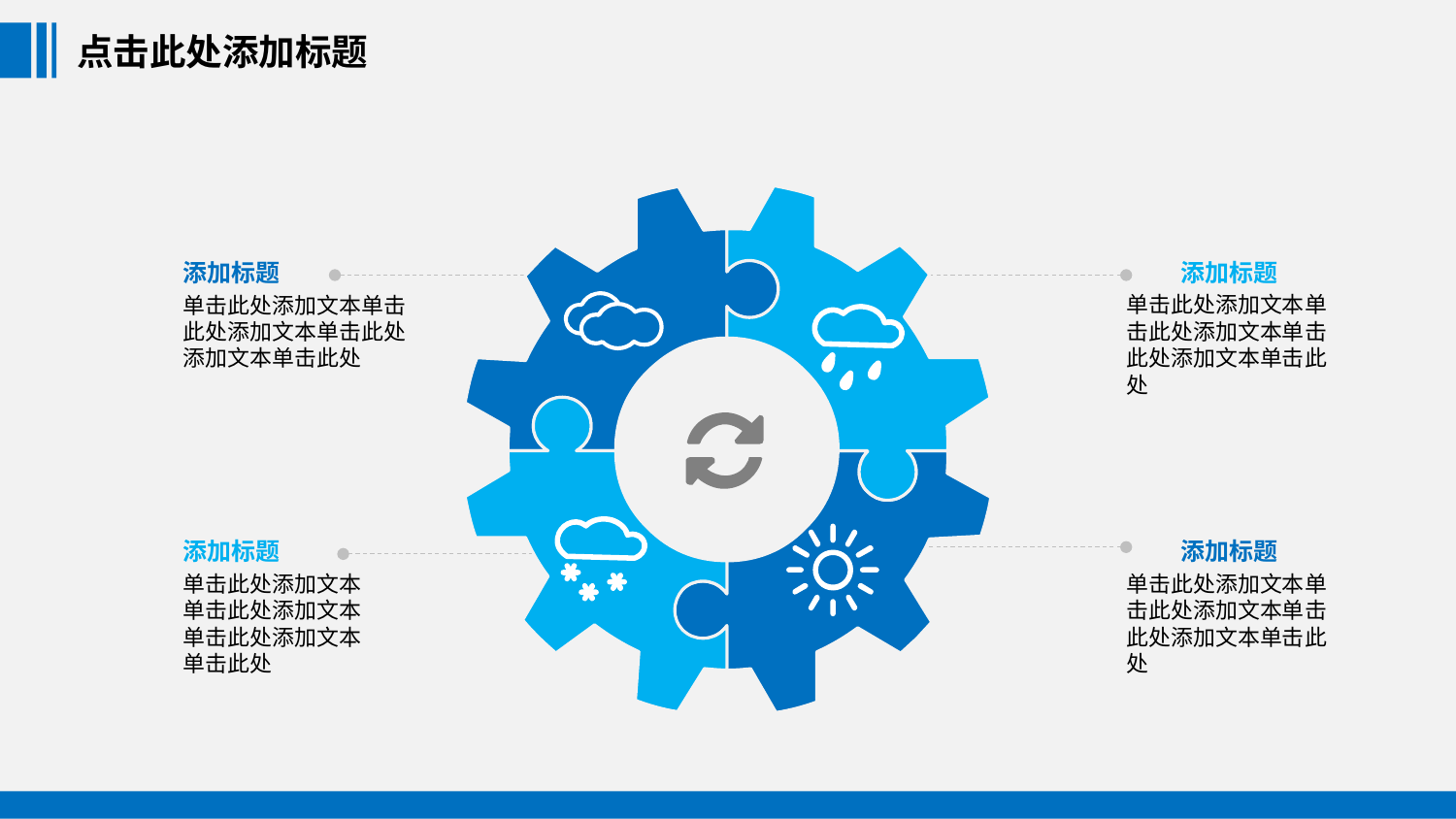

点击此处添加标题

添加标题

单击此处添加文本单击此处添加文本单击此处添加文本单击此处
添加标题

单击此处添加文本单击此处添加文本单击此处添加文本单击此处

添加标题

单击此处添加文本单击此处添加文本单击此处添加文本单击此处
添加标题

单击此处添加文本单击此处添加文本单击此处添加文本单击此处